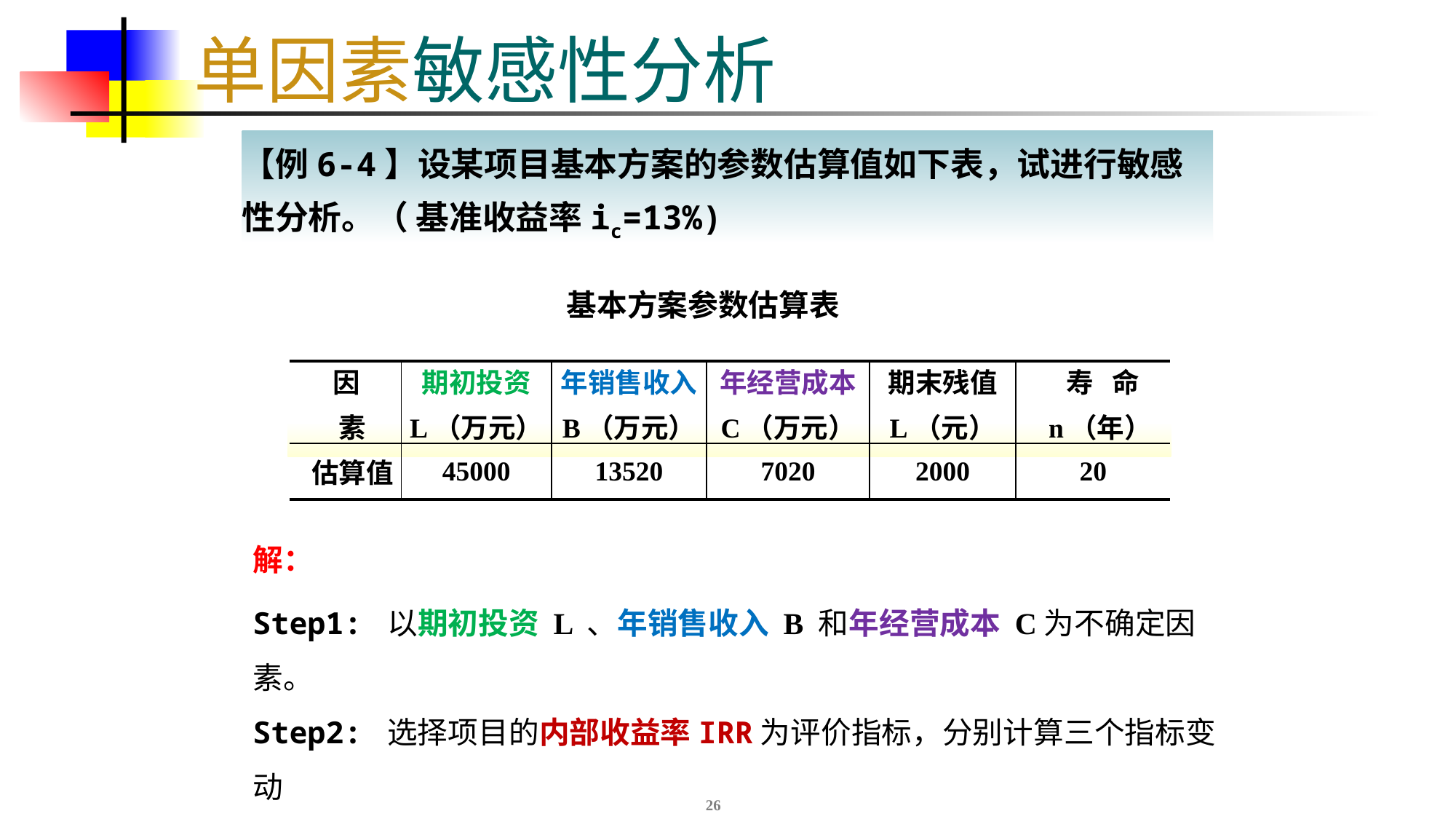

# 单因素敏感性分析
【例6-4】设某项目基本方案的参数估算值如下表，试进行敏感性分析。（ 基准收益率ic=13%)
基本方案参数估算表
| 因 素 | 期初投资 L（万元） | 年销售收入 B（万元） | 年经营成本 C（万元） | 期末残值 L（元） | 寿 命 n（年） |
| --- | --- | --- | --- | --- | --- |
| 估算值 | 45000 | 13520 | 7020 | 2000 | 20 |

解：
Step1: 以期初投资 L 、年销售收入 B 和年经营成本 C为不确定因素。
Step2: 选择项目的内部收益率IRR为评价指标，分别计算三个指标变动
            时方案内部收益率的变化情况。
26